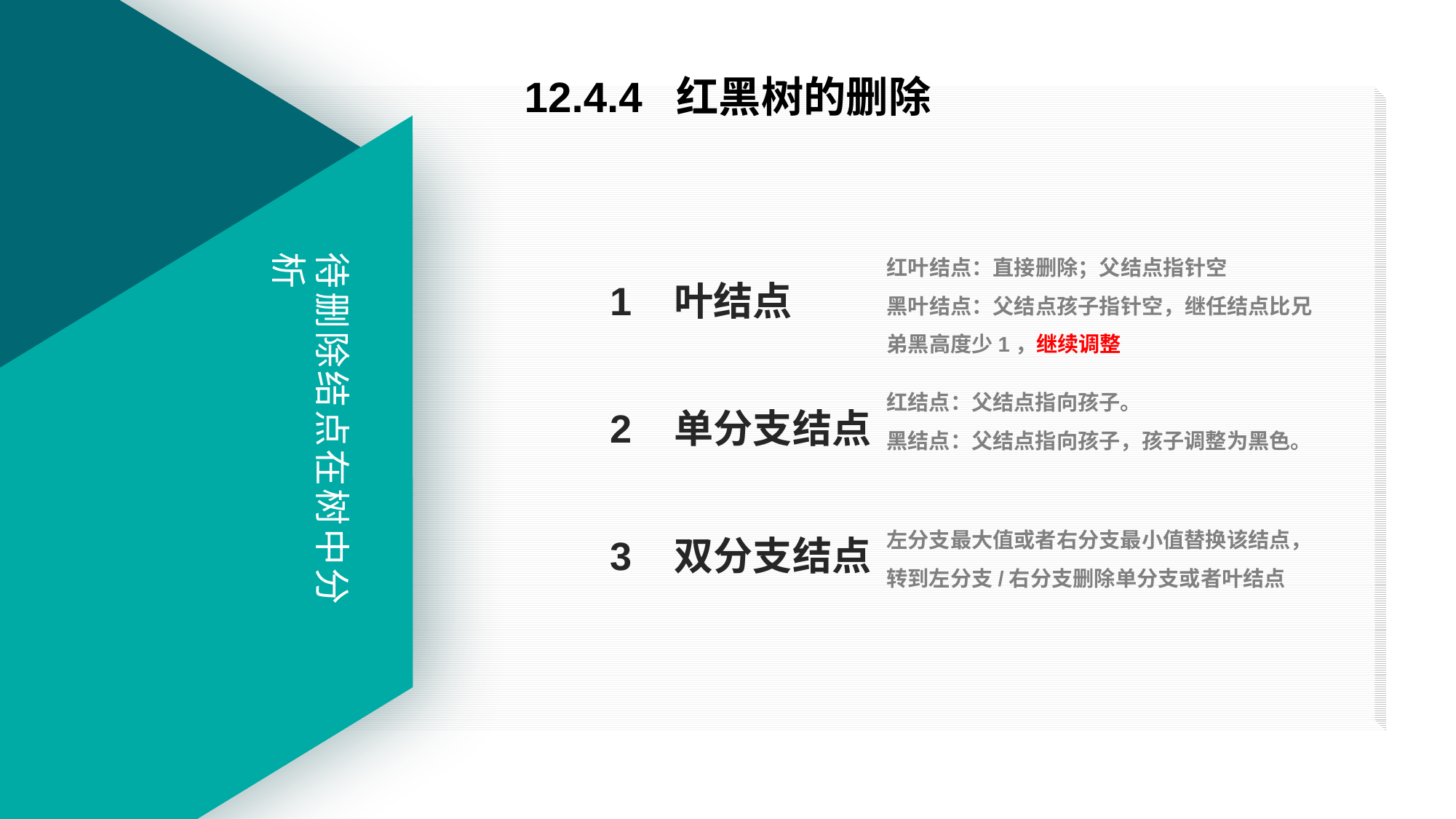

# 12.4.4  红黑树的删除

1   叶结点
2   单分支结点
3   双分支结点

红叶结点：直接删除；父结点指针空
黑叶结点：父结点孩子指针空，继任结点比兄弟黑高度少1，继续调整
待删除结点在树中分析

红结点：父结点指向孩子。
黑结点：父结点指向孩子，孩子调整为黑色。
左分支最大值或者右分支最小值替换该结点，转到左分支/右分支删除单分支或者叶结点